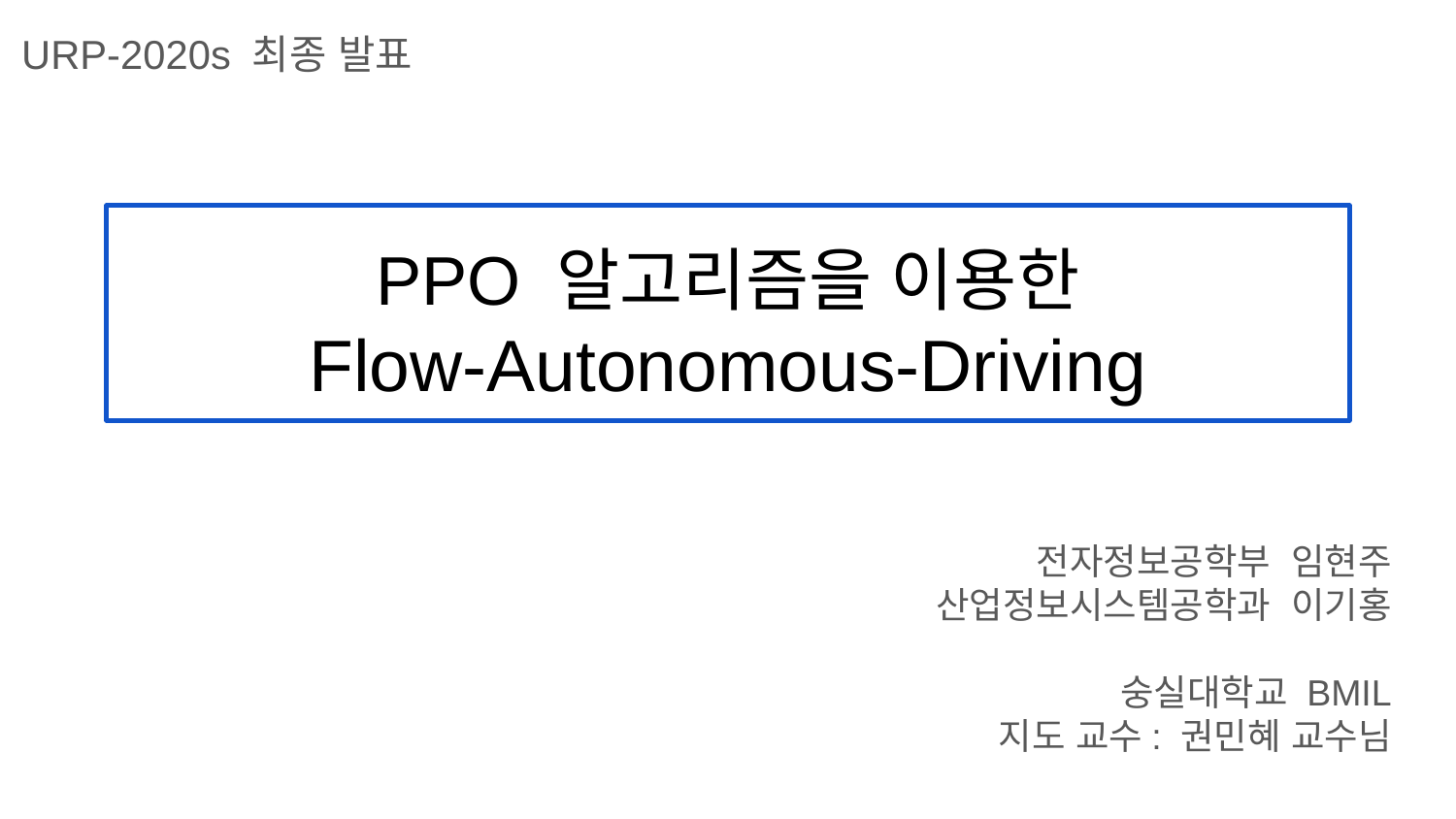

URP-2020s 최종 발표

# PPO 알고리즘을 이용한
Flow-Autonomous-Driving
전자정보공학부  임현주
산업정보시스템공학과  이기홍

숭실대학교 BMIL
지도 교수: 권민혜 교수님